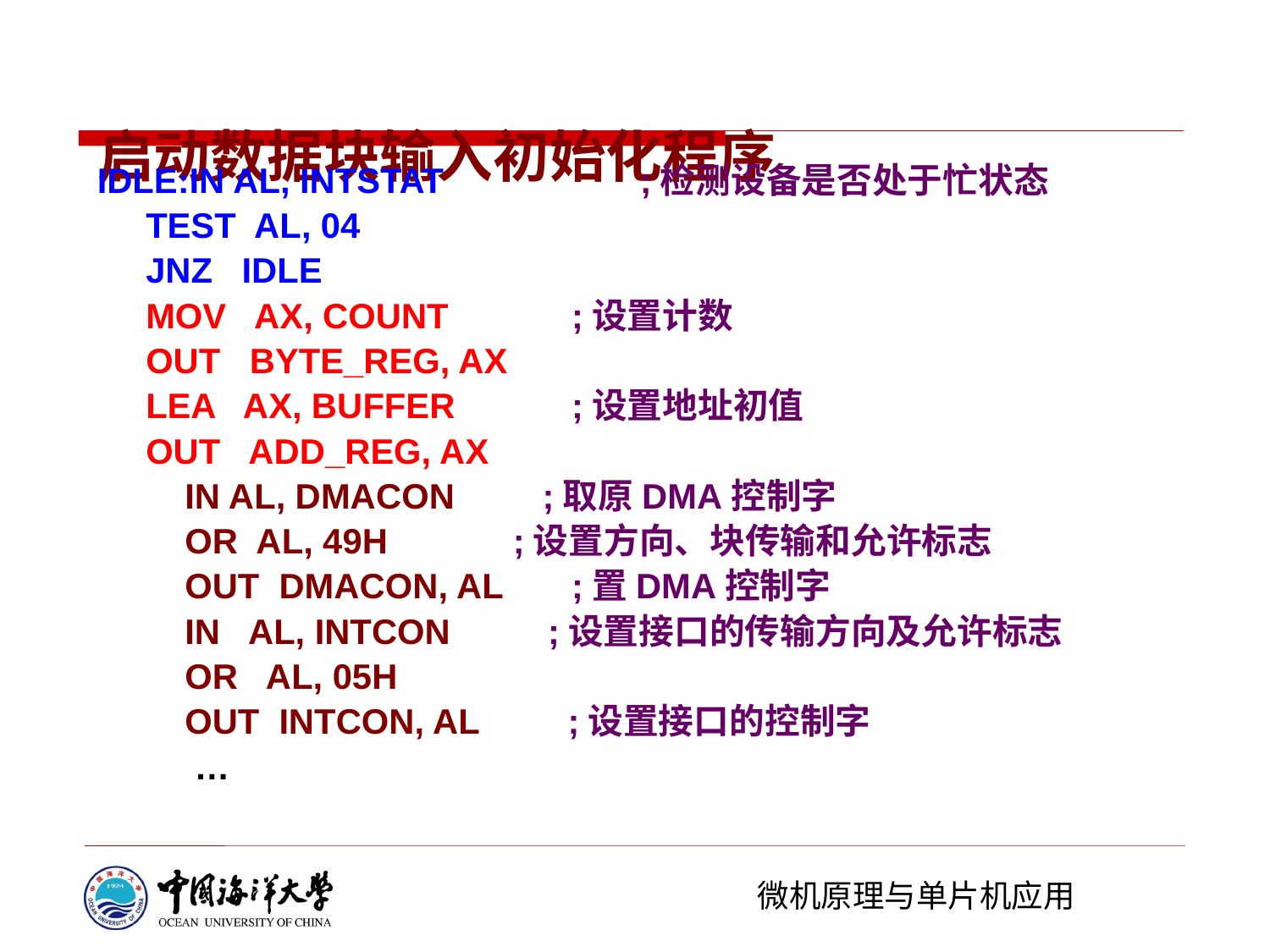

# 启动数据块输入初始化程序
IDLE:IN AL, INTSTAT	         ;检测设备是否处于忙状态
     TEST  AL, 04
     JNZ   IDLE
     MOV   AX, COUNT	  ;设置计数
     OUT   BYTE_REG, AX
     LEA   AX, BUFFER	  ;设置地址初值
     OUT   ADD_REG, AX
         IN AL, DMACON         ;取原DMA控制字
         OR  AL, 49H	         ;设置方向、块传输和允许标志
         OUT  DMACON, AL	  ;置DMA控制字
         IN   AL, INTCON          ;设置接口的传输方向及允许标志
         OR   AL, 05H
         OUT  INTCON, AL         ;设置接口的控制字
          …